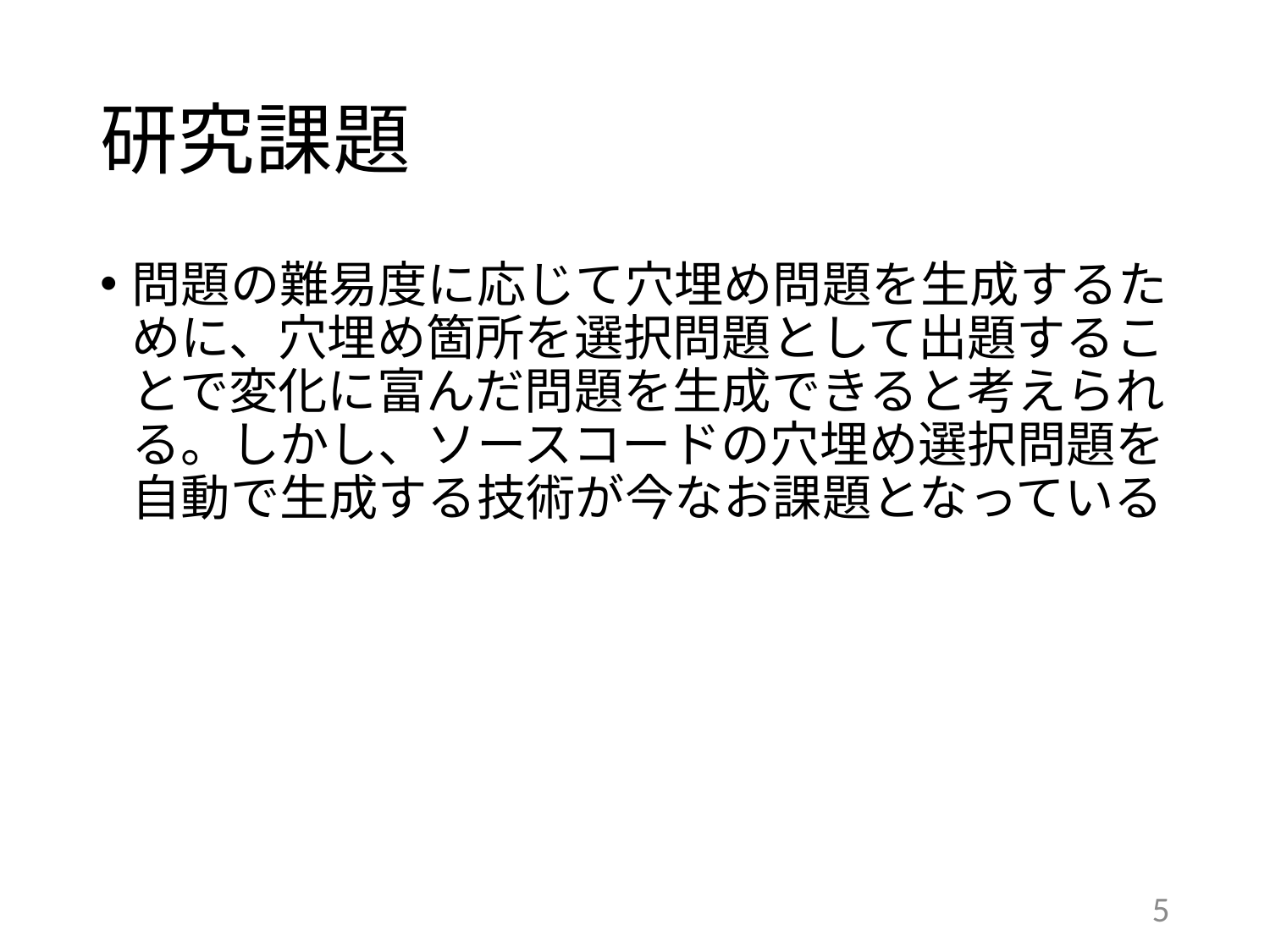

# 研究課題
問題の難易度に応じて穴埋め問題を生成するために、穴埋め箇所を選択問題として出題することで変化に富んだ問題を生成できると考えられる。しかし、ソースコードの穴埋め選択問題を自動で生成する技術が今なお課題となっている
5